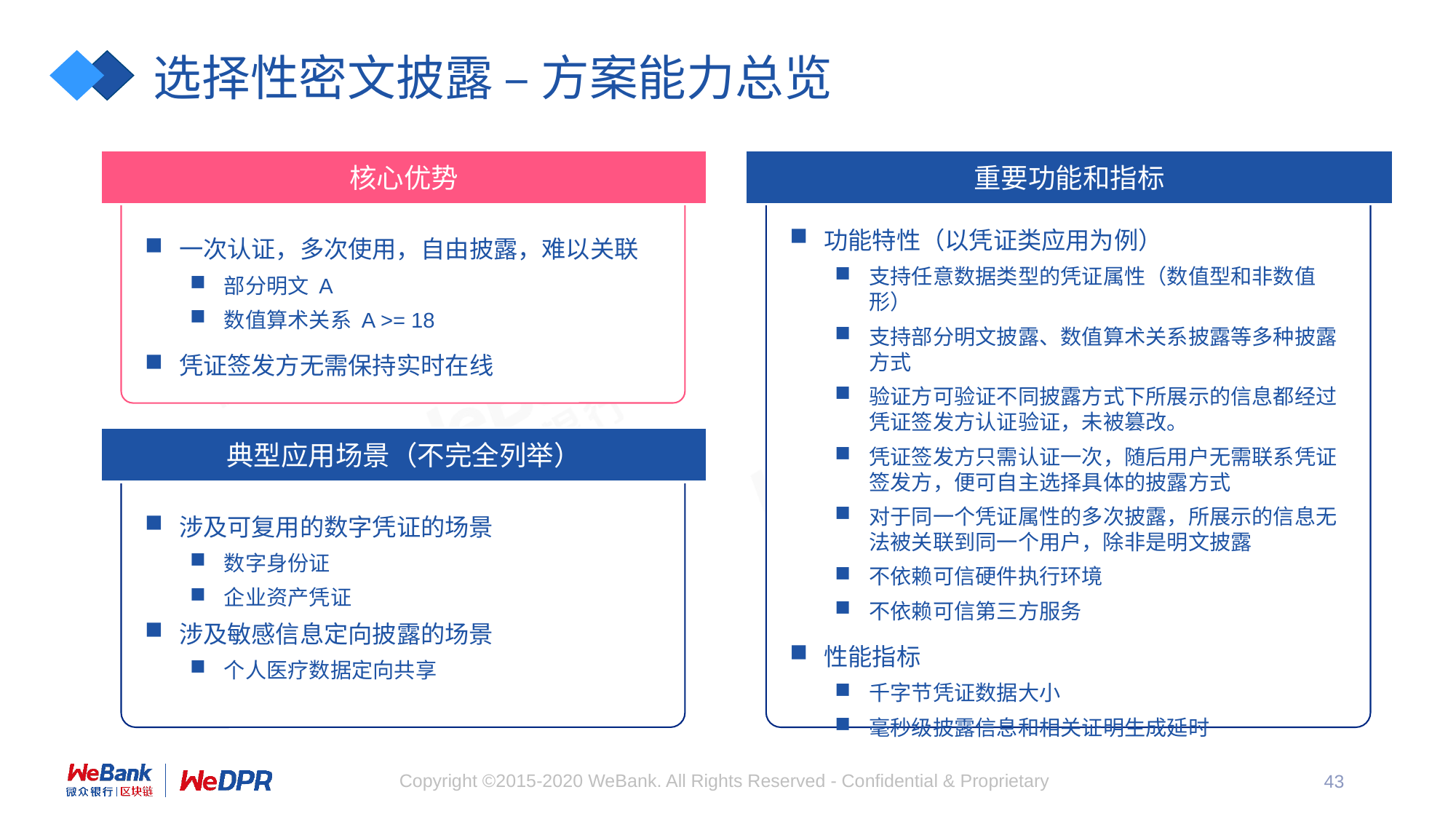

# 选择性密文披露 – 方案能力总览
核心优势
重要功能和指标

功能特性（以凭证类应用为例）
支持任意数据类型的凭证属性（数值型和非数值形）
支持部分明文披露、数值算术关系披露等多种披露方式
验证方可验证不同披露方式下所展示的信息都经过凭证签发方认证验证，未被篡改。
凭证签发方只需认证一次，随后用户无需联系凭证签发方，便可自主选择具体的披露方式
对于同一个凭证属性的多次披露，所展示的信息无法被关联到同一个用户，除非是明文披露
不依赖可信硬件执行环境
不依赖可信第三方服务
性能指标
千字节凭证数据大小
毫秒级披露信息和相关证明生成延时
一次认证，多次使用，自由披露，难以关联
部分明文 A
数值算术关系 A >= 18
凭证签发方无需保持实时在线
典型应用场景（不完全列举）

涉及可复用的数字凭证的场景
数字身份证
企业资产凭证
涉及敏感信息定向披露的场景
个人医疗数据定向共享
43